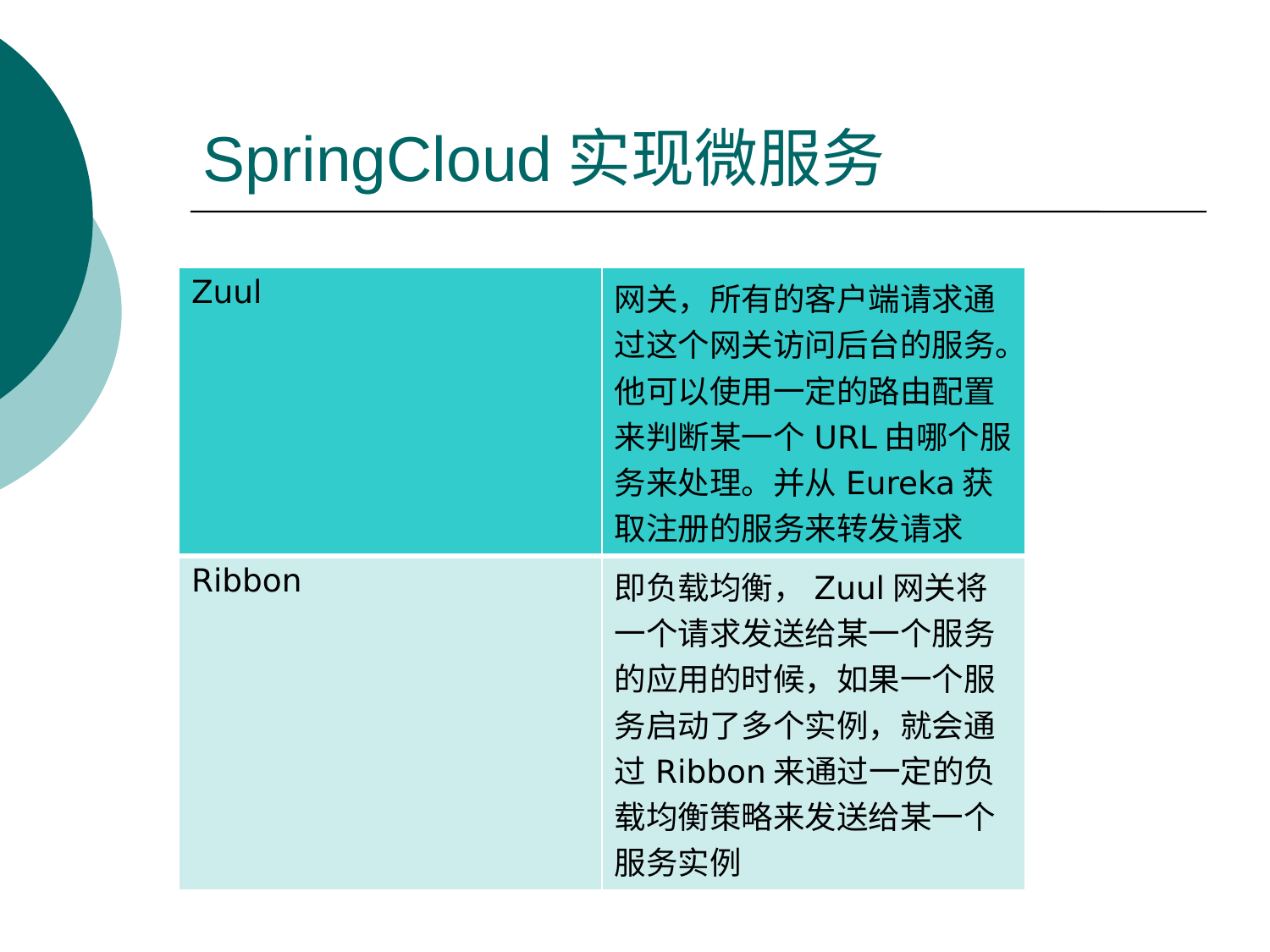

# SpringCloud实现微服务
| Zuul | 网关，所有的客户端请求通过这个网关访问后台的服务。他可以使用一定的路由配置来判断某一个URL由哪个服务来处理。并从Eureka获取注册的服务来转发请求 |
| --- | --- |
| Ribbon | 即负载均衡，Zuul网关将一个请求发送给某一个服务的应用的时候，如果一个服务启动了多个实例，就会通过Ribbon来通过一定的负载均衡策略来发送给某一个服务实例 |